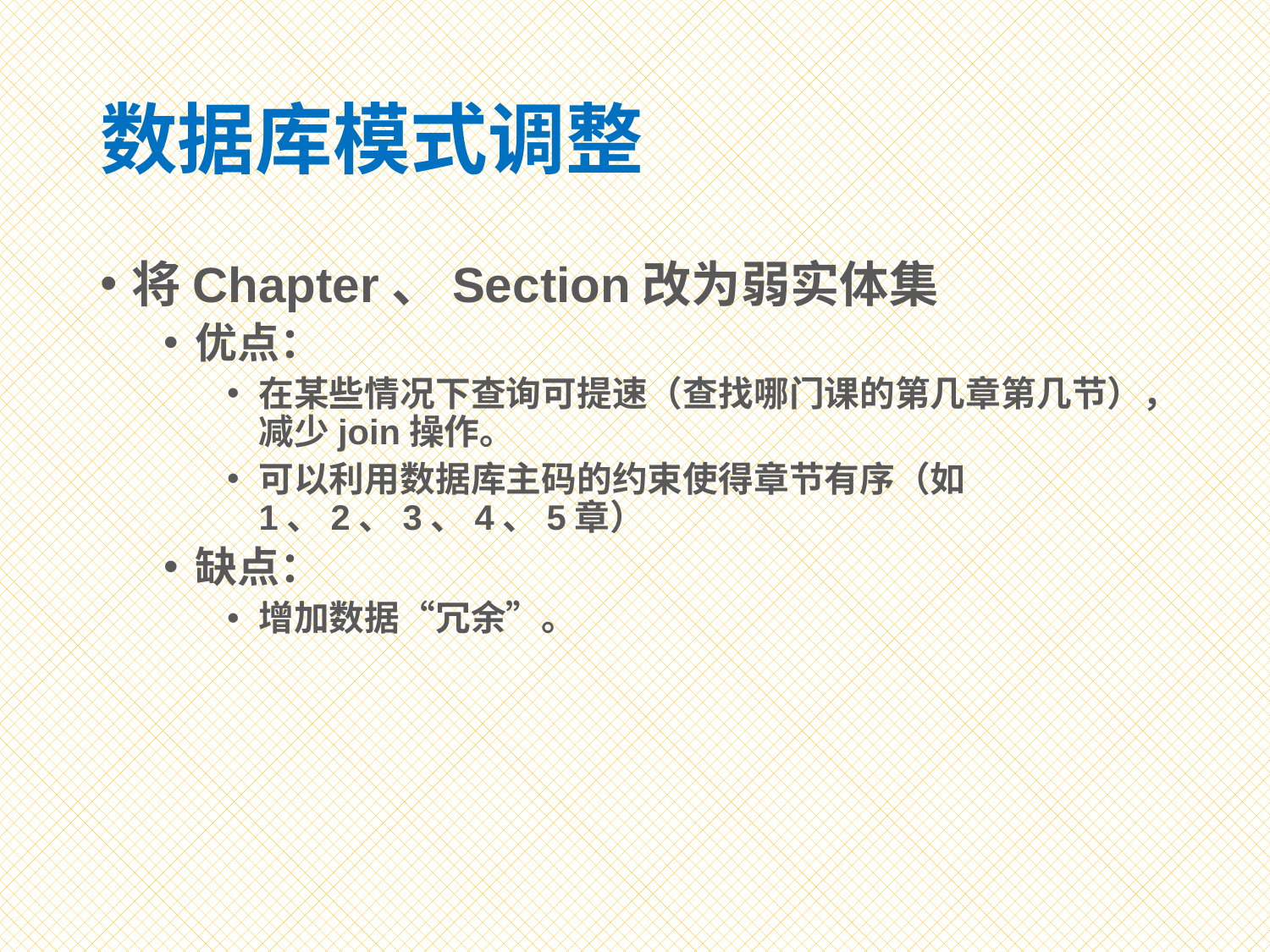

# 数据库模式调整
将Chapter、Section改为弱实体集
优点：
在某些情况下查询可提速（查找哪门课的第几章第几节），减少join操作。
可以利用数据库主码的约束使得章节有序（如1、2、3、4、5章）
缺点：
增加数据“冗余”。